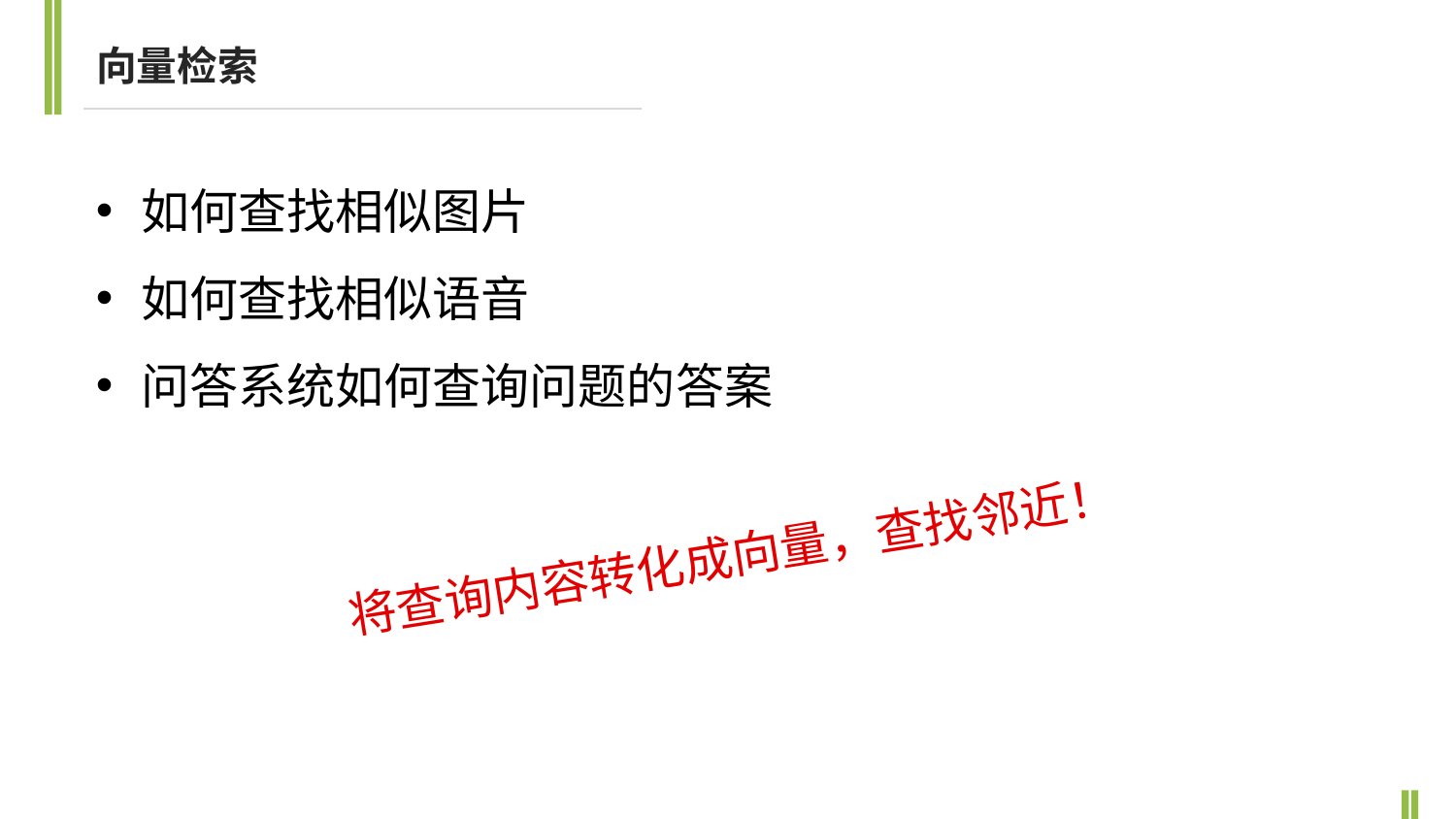

向量检索
如何查找相似图片
如何查找相似语音
问答系统如何查询问题的答案
将查询内容转化成向量，查找邻近！